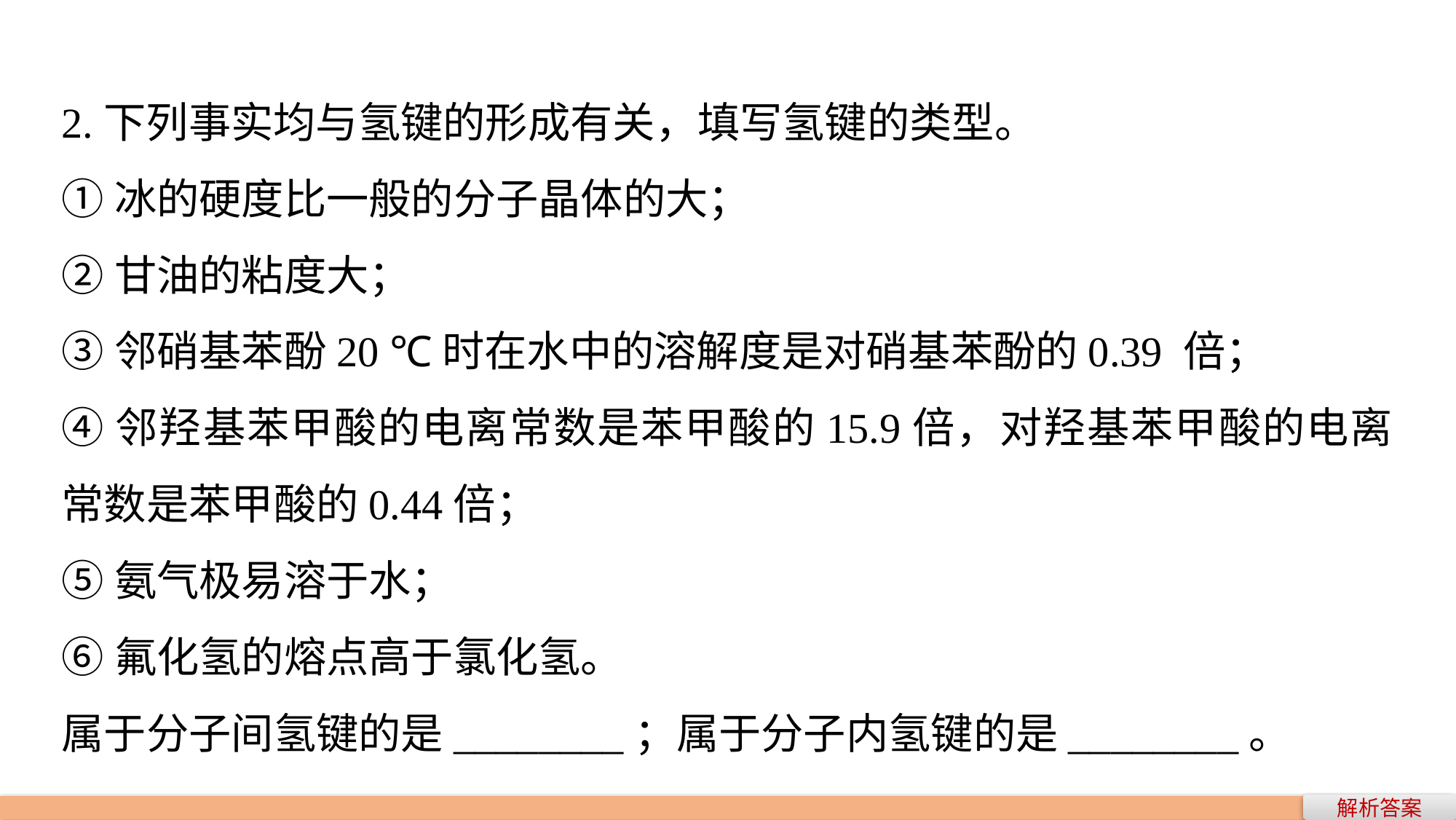

2.下列事实均与氢键的形成有关，填写氢键的类型。
①冰的硬度比一般的分子晶体的大；
②甘油的粘度大；
③邻硝基苯酚20 ℃时在水中的溶解度是对硝基苯酚的0.39 倍；
④邻羟基苯甲酸的电离常数是苯甲酸的15.9倍，对羟基苯甲酸的电离常数是苯甲酸的0.44倍；
⑤氨气极易溶于水；
⑥氟化氢的熔点高于氯化氢。
属于分子间氢键的是________；属于分子内氢键的是________。
解析答案